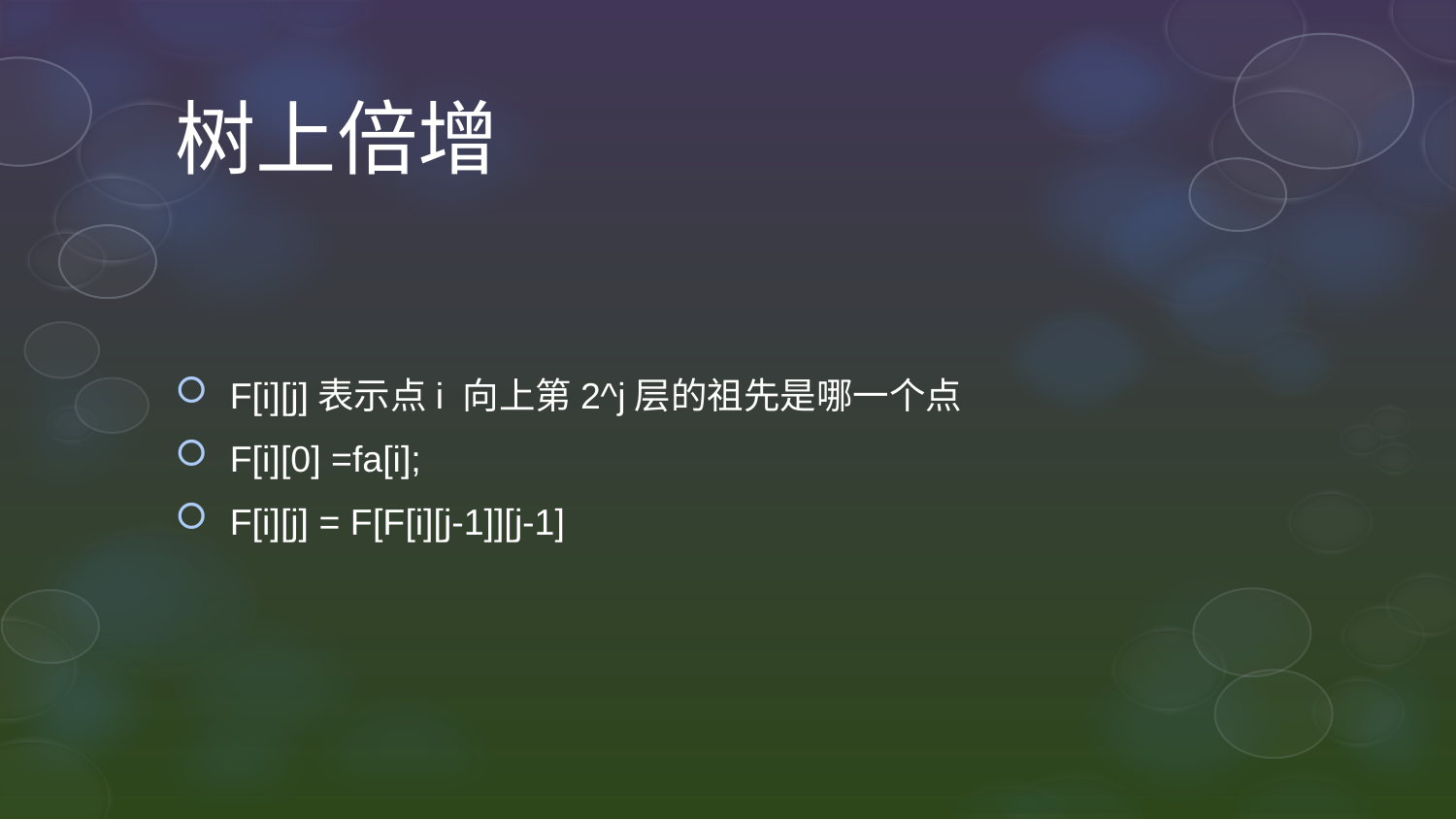

# 树上倍增
F[i][j]表示点i 向上第2^j层的祖先是哪一个点
F[i][0] =fa[i];
F[i][j] = F[F[i][j-1]][j-1]